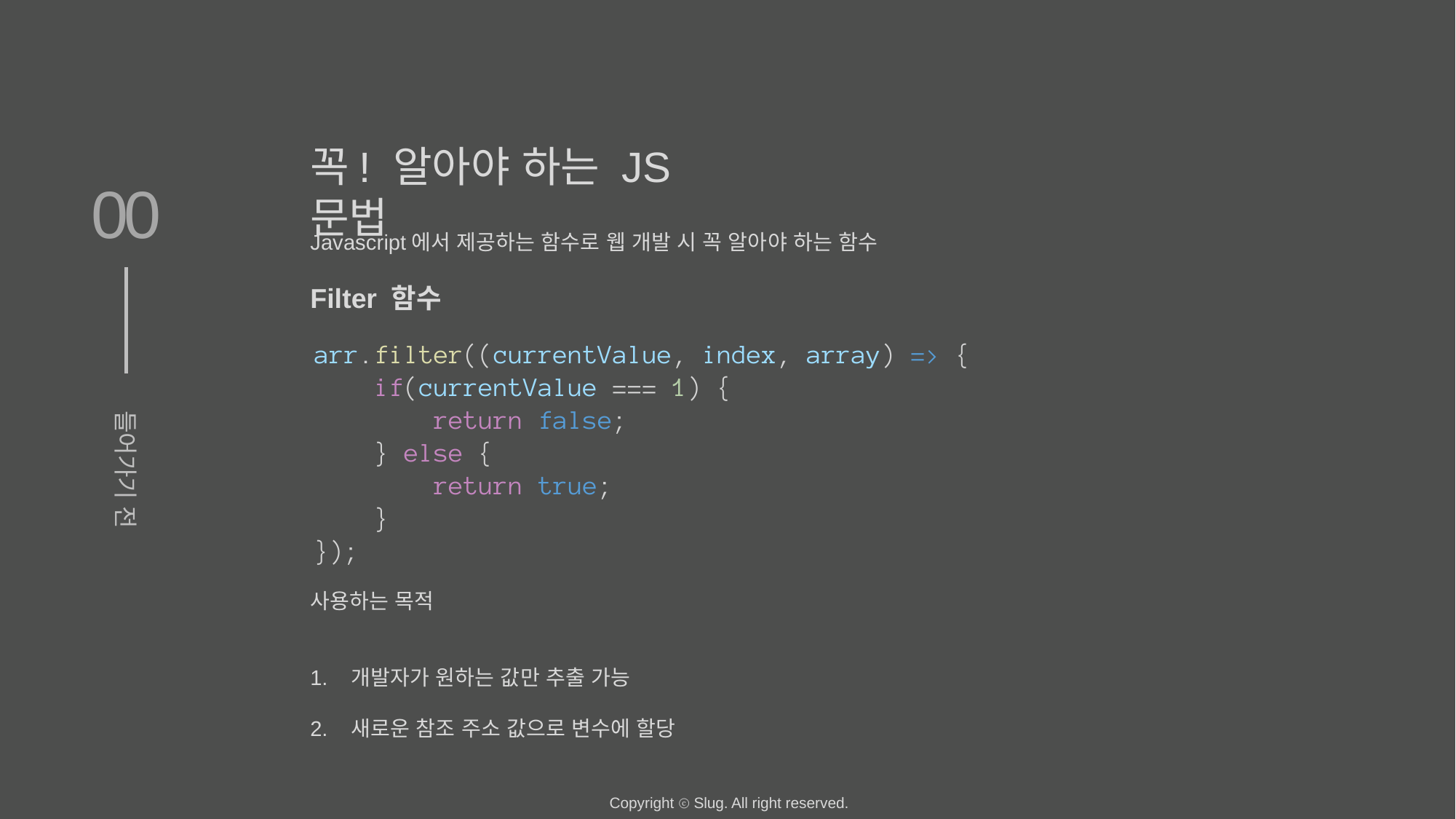

꼭! 알아야 하는 JS 문법
00
Javascript에서 제공하는 함수로 웹 개발 시 꼭 알아야 하는 함수
Filter 함수
arr.filter((currentValue, index, array) => {
    if(currentValue === 1) {
        return false;
    } else {
        return true;
    }
});
들어가기 전
사용하는 목적

개발자가 원하는 값만 추출 가능
새로운 참조 주소 값으로 변수에 할당

Copyright ⓒ Slug. All right reserved.